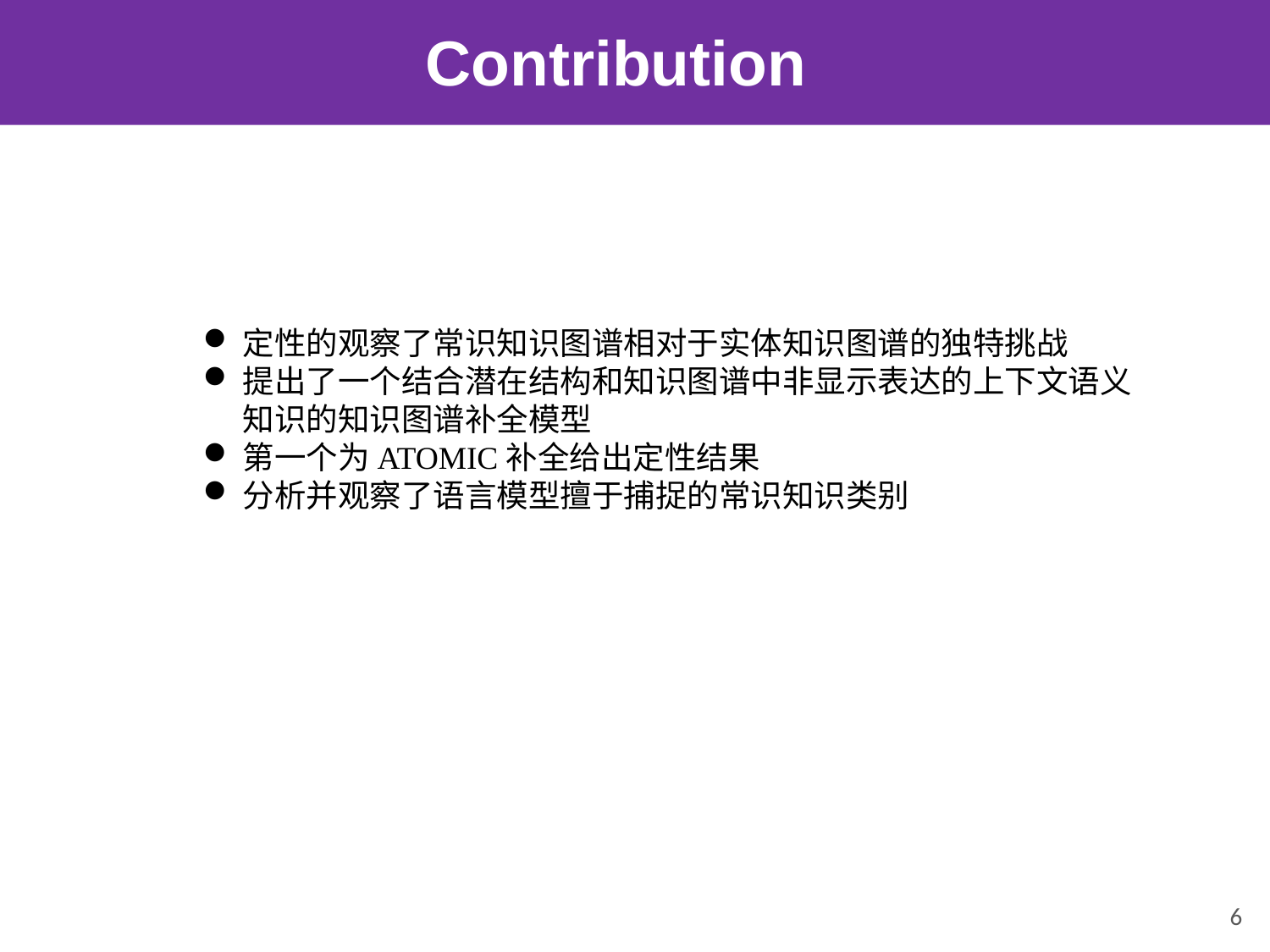

# Contribution
定性的观察了常识知识图谱相对于实体知识图谱的独特挑战
提出了一个结合潜在结构和知识图谱中非显示表达的上下文语义知识的知识图谱补全模型
第一个为ATOMIC补全给出定性结果
分析并观察了语言模型擅于捕捉的常识知识类别